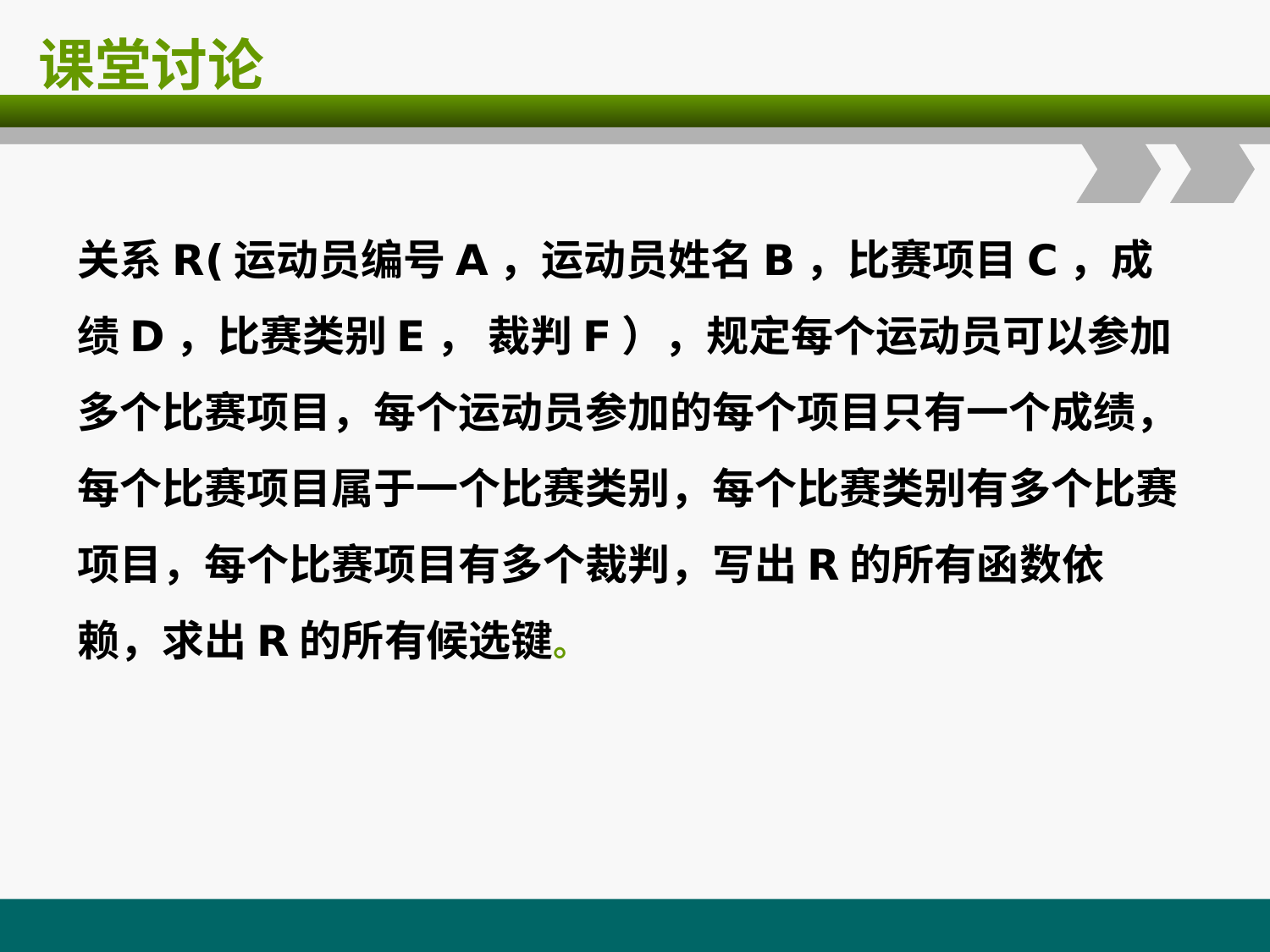

# 课堂讨论
关系R(运动员编号A，运动员姓名B，比赛项目C，成绩D，比赛类别E， 裁判F），规定每个运动员可以参加多个比赛项目，每个运动员参加的每个项目只有一个成绩，每个比赛项目属于一个比赛类别，每个比赛类别有多个比赛项目，每个比赛项目有多个裁判，写出R的所有函数依赖，求出R的所有候选键。